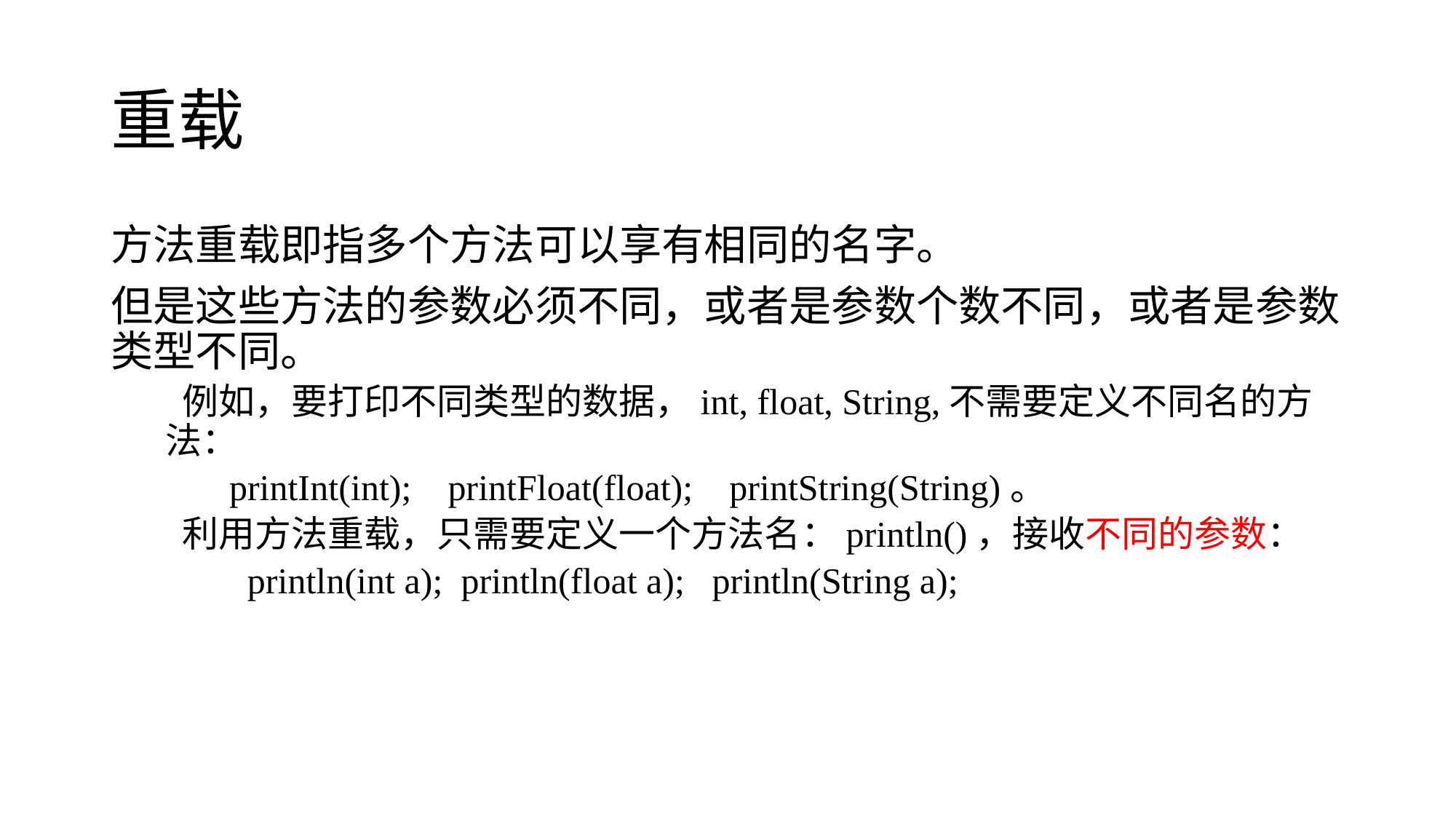

# 重载
方法重载即指多个方法可以享有相同的名字。
但是这些方法的参数必须不同，或者是参数个数不同，或者是参数类型不同。
 例如，要打印不同类型的数据，int, float, String,不需要定义不同名的方法：
       printInt(int);    printFloat(float);    printString(String)。
 利用方法重载，只需要定义一个方法名：println()，接收不同的参数：
         println(int a);  println(float a);   println(String a);